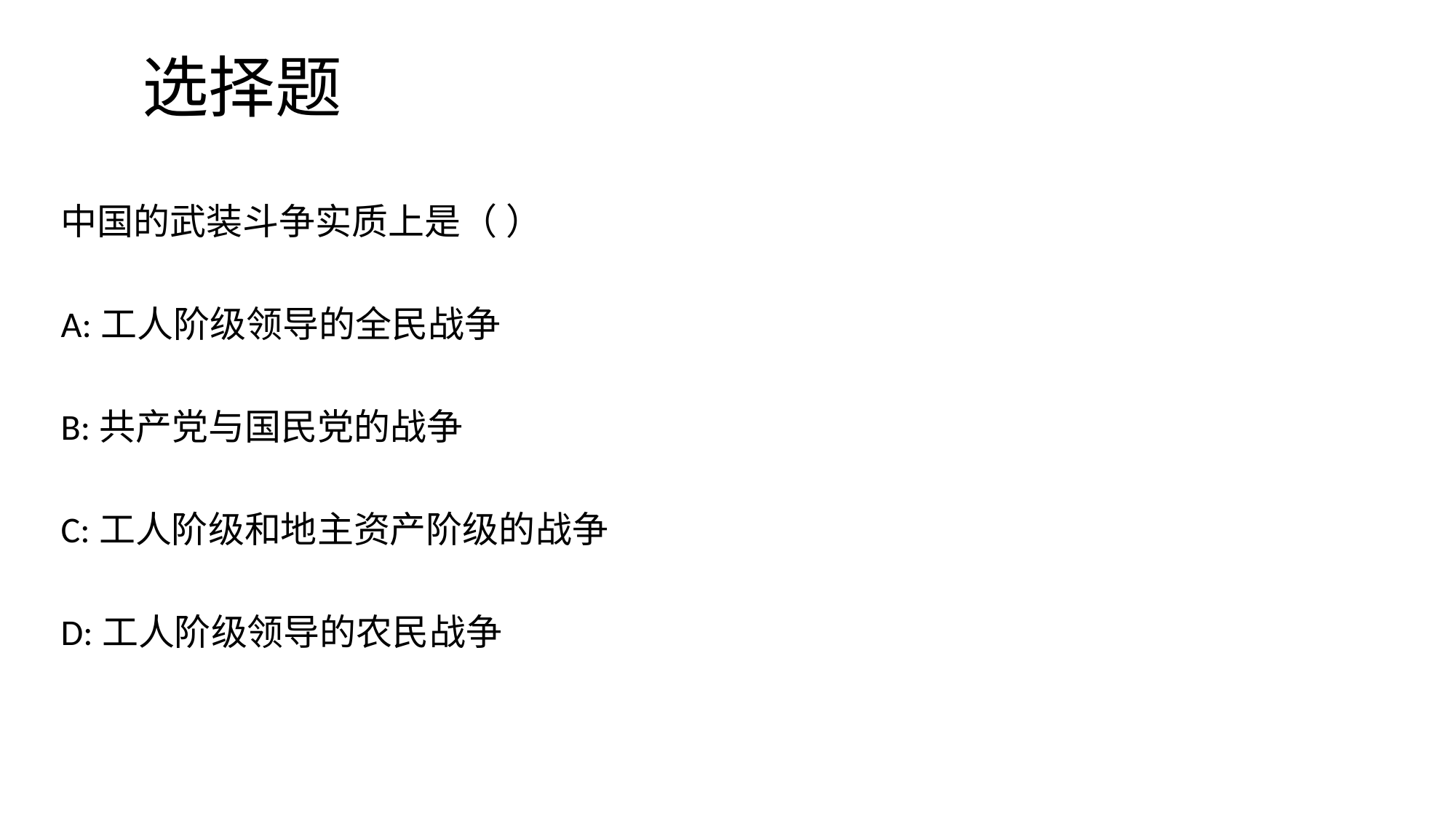

# 选择题
中国的武装斗争实质上是（ ）
A:工人阶级领导的全民战争
B:共产党与国民党的战争
C:工人阶级和地主资产阶级的战争
D:工人阶级领导的农民战争